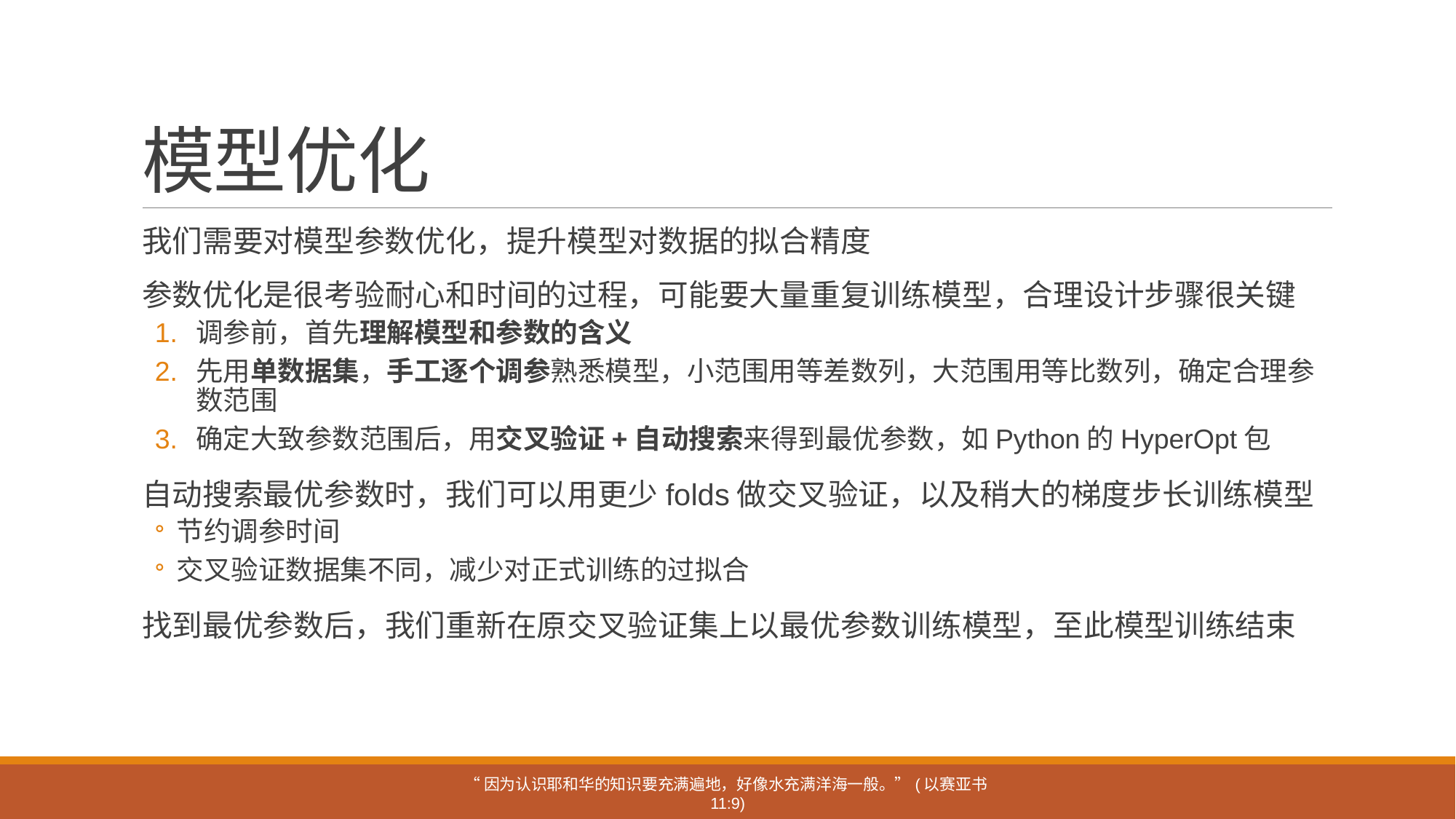

# 模型优化
我们需要对模型参数优化，提升模型对数据的拟合精度
参数优化是很考验耐心和时间的过程，可能要大量重复训练模型，合理设计步骤很关键
调参前，首先理解模型和参数的含义
先用单数据集，手工逐个调参熟悉模型，小范围用等差数列，大范围用等比数列，确定合理参数范围
确定大致参数范围后，用交叉验证+自动搜索来得到最优参数，如Python的HyperOpt包
自动搜索最优参数时，我们可以用更少folds做交叉验证，以及稍大的梯度步长训练模型
节约调参时间
交叉验证数据集不同，减少对正式训练的过拟合
找到最优参数后，我们重新在原交叉验证集上以最优参数训练模型，至此模型训练结束
“因为认识耶和华的知识要充满遍地，好像水充满洋海一般。”(以赛亚书11:9)